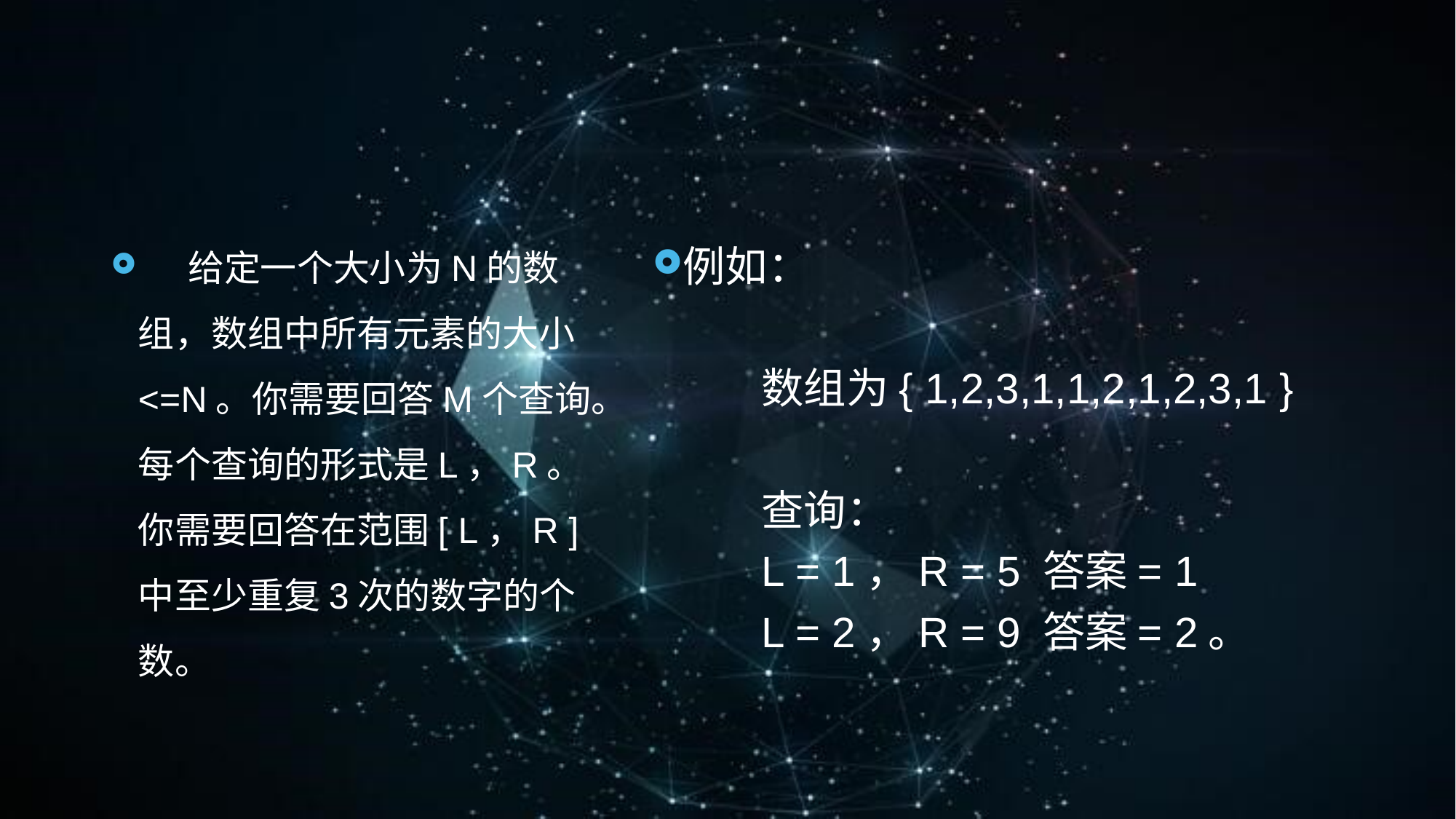

给定一个大小为N的数组，数组中所有元素的大小<=N。你需要回答M个查询。每个查询的形式是L，R。你需要回答在范围[ L，R ]中至少重复3次的数字的个数。
例如：

	数组为{ 1,2,3,1,1,2,1,2,3,1 }

	查询：
	L = 1，R = 5 答案= 1
   	L = 2，R = 9 答案= 2。